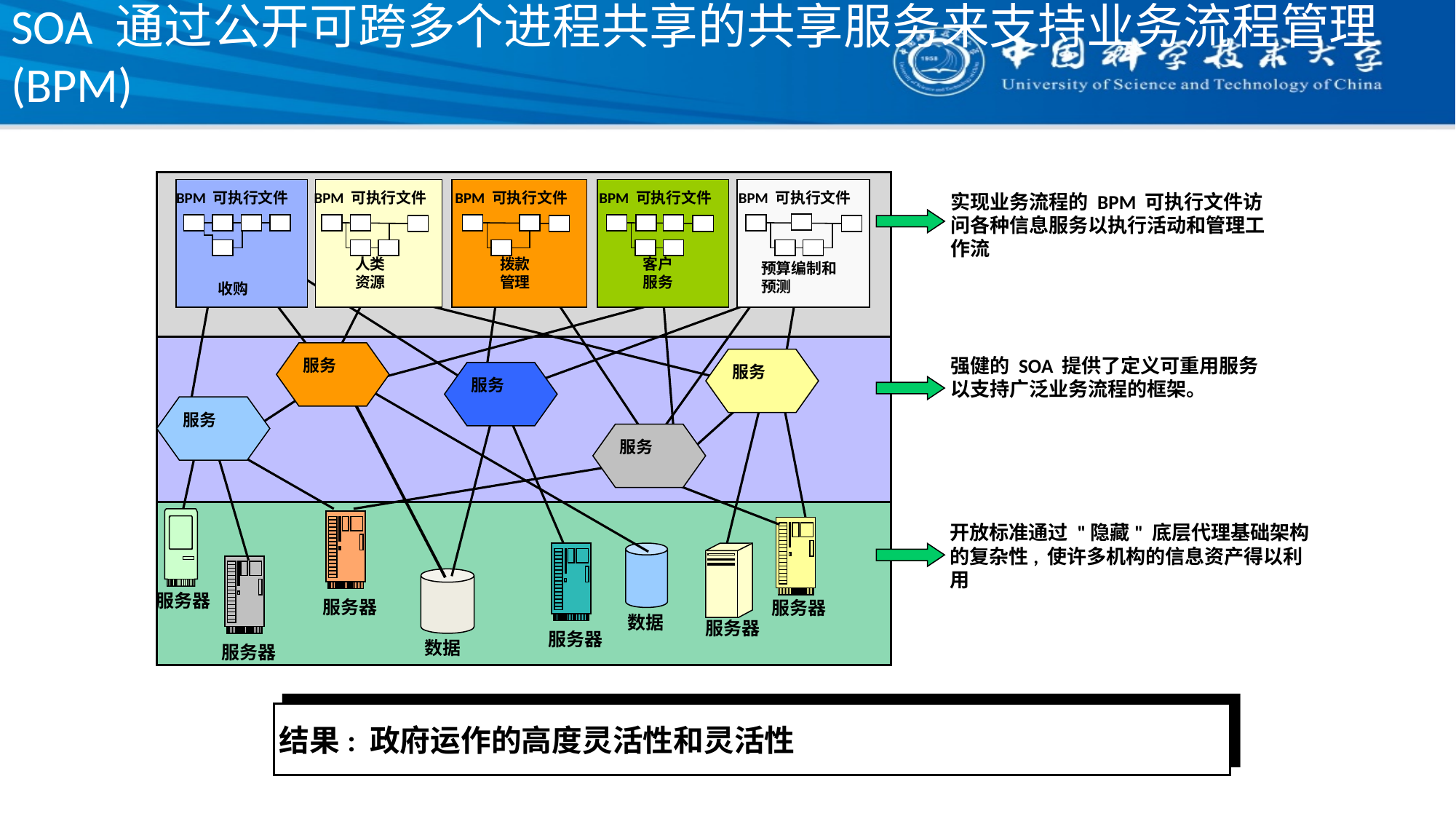

# SOA 通过公开可跨多个进程共享的共享服务来支持业务流程管理 (BPM)

BPM 可执行文件
BPM 可执行文件
BPM 可执行文件
BPM 可执行文件
BPM 可执行文件

人类
资源
拨款
管理
客户
服务
预算编制和
预测
收购
实现业务流程的 BPM 可执行文件访问各种信息服务以执行活动和管理工作流

服务
强健的 SOA 提供了定义可重用服务以支持广泛业务流程的框架。

服务

服务

服务

服务

服务器

服务器
开放标准通过 "隐藏" 底层代理基础架构的复杂性, 使许多机构的信息资产得以利用

服务器

服务器

数据

服务器

数据
服务器
结果: 政府运作的高度灵活性和灵活性